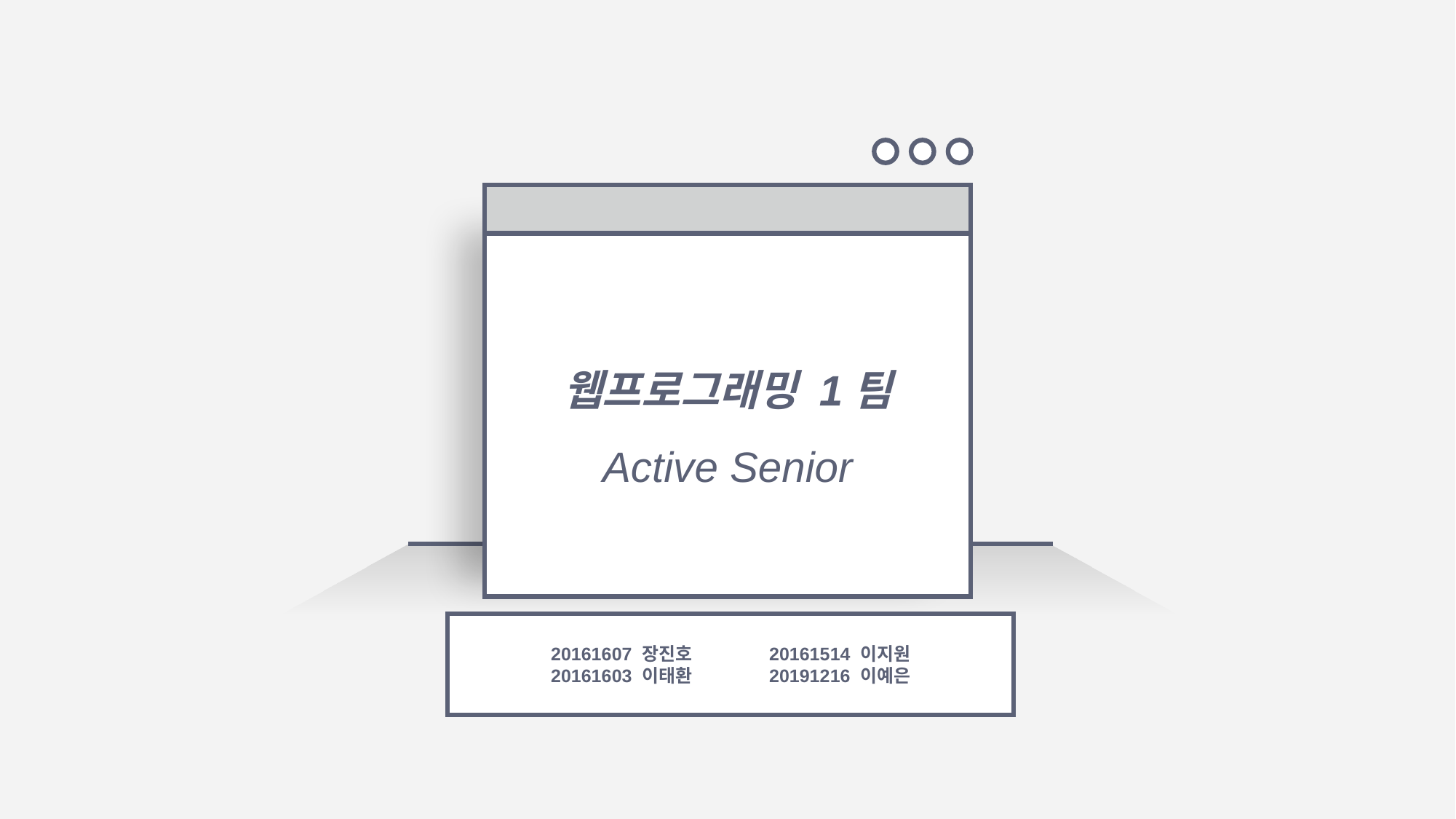

웹프로그래밍 1팀
Active Senior

20161607 장진호	20161514 이지원
20161603 이태환	20191216 이예은